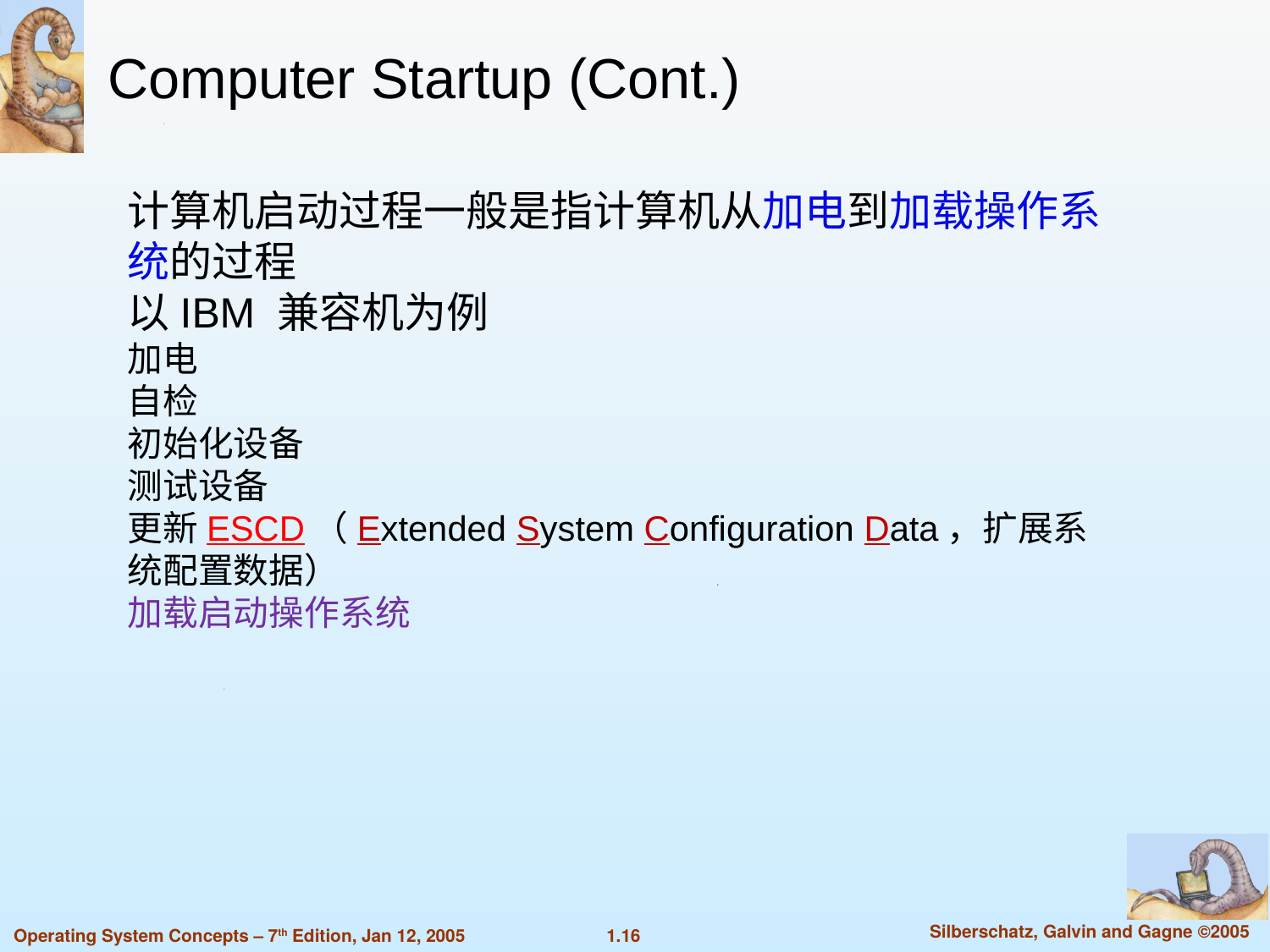

Computer Startup (Cont.)
计算机启动过程一般是指计算机从加电到加载操作系统的过程
以IBM 兼容机为例
加电
自检
初始化设备
测试设备
更新ESCD（Extended System Configuration Data，扩展系统配置数据）
加载启动操作系统